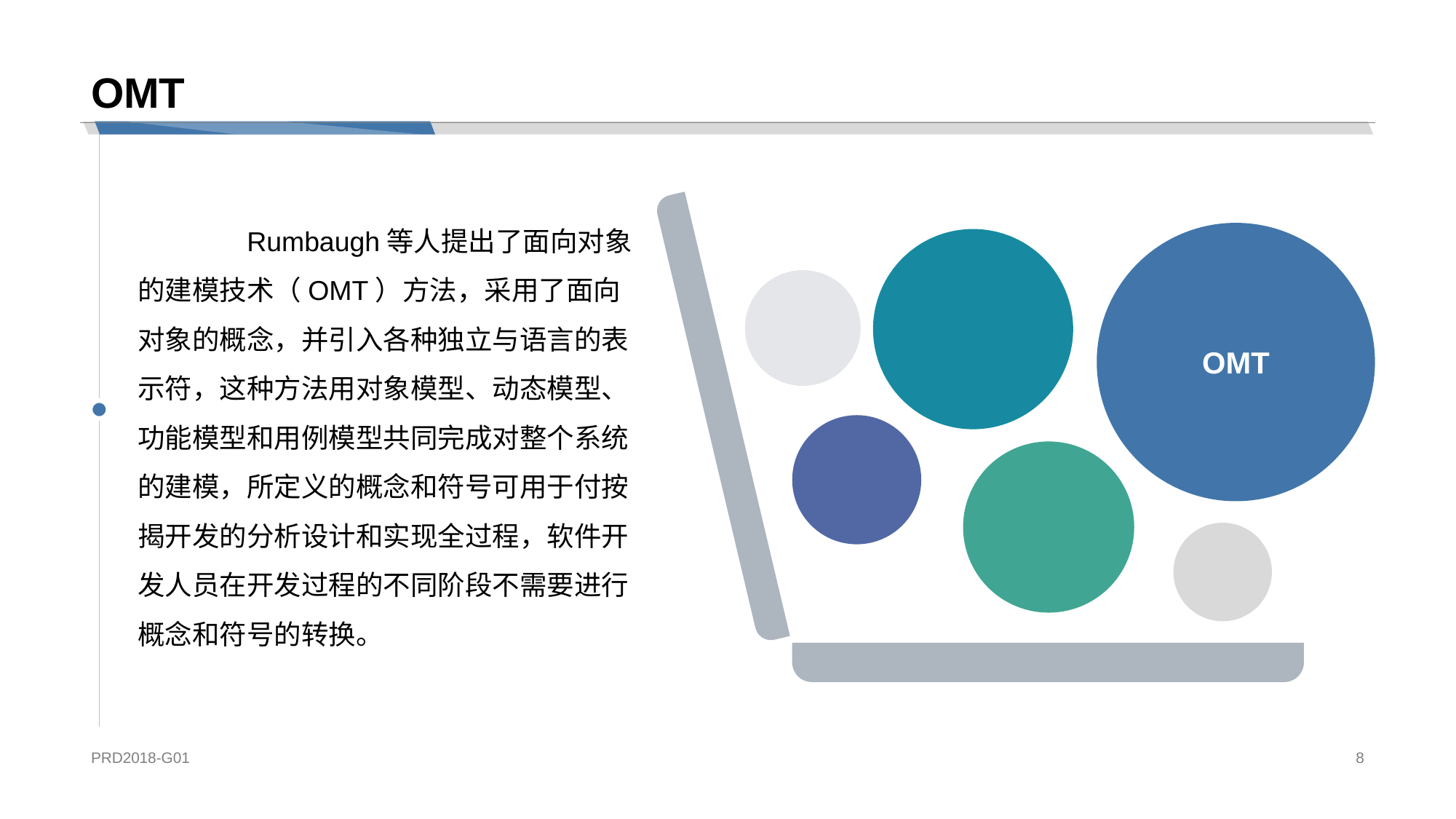

# OMT
OMT

	Rumbaugh等人提出了面向对象的建模技术（OMT）方法，采用了面向对象的概念，并引入各种独立与语言的表示符，这种方法用对象模型、动态模型、功能模型和用例模型共同完成对整个系统的建模，所定义的概念和符号可用于付按揭开发的分析设计和实现全过程，软件开发人员在开发过程的不同阶段不需要进行概念和符号的转换。

PRD2018-G01
8